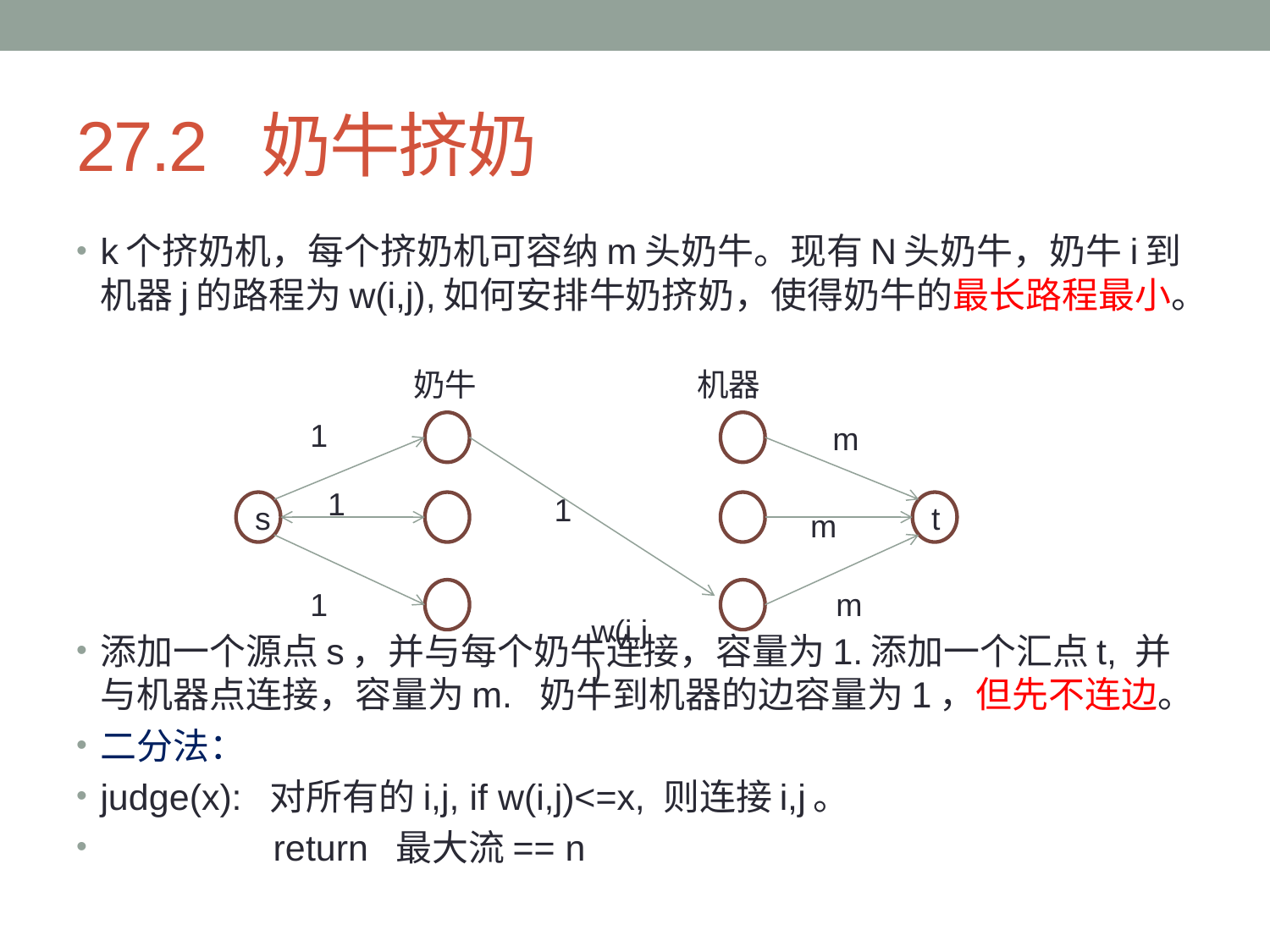

# 27.2  奶牛挤奶
k个挤奶机，每个挤奶机可容纳m头奶牛。现有N头奶牛，奶牛i到机器j的路程为w(i,j),如何安排牛奶挤奶，使得奶牛的最长路程最小。

添加一个源点s，并与每个奶牛连接，容量为1.添加一个汇点t, 并与机器点连接，容量为m.  奶牛到机器的边容量为1，但先不连边。
二分法：
judge(x):  对所有的i,j, if w(i,j)<=x, 则连接i,j。
                 return  最大流== n
奶牛
机器
1

m
1
1
s

t
m
1
m

w(i,j)